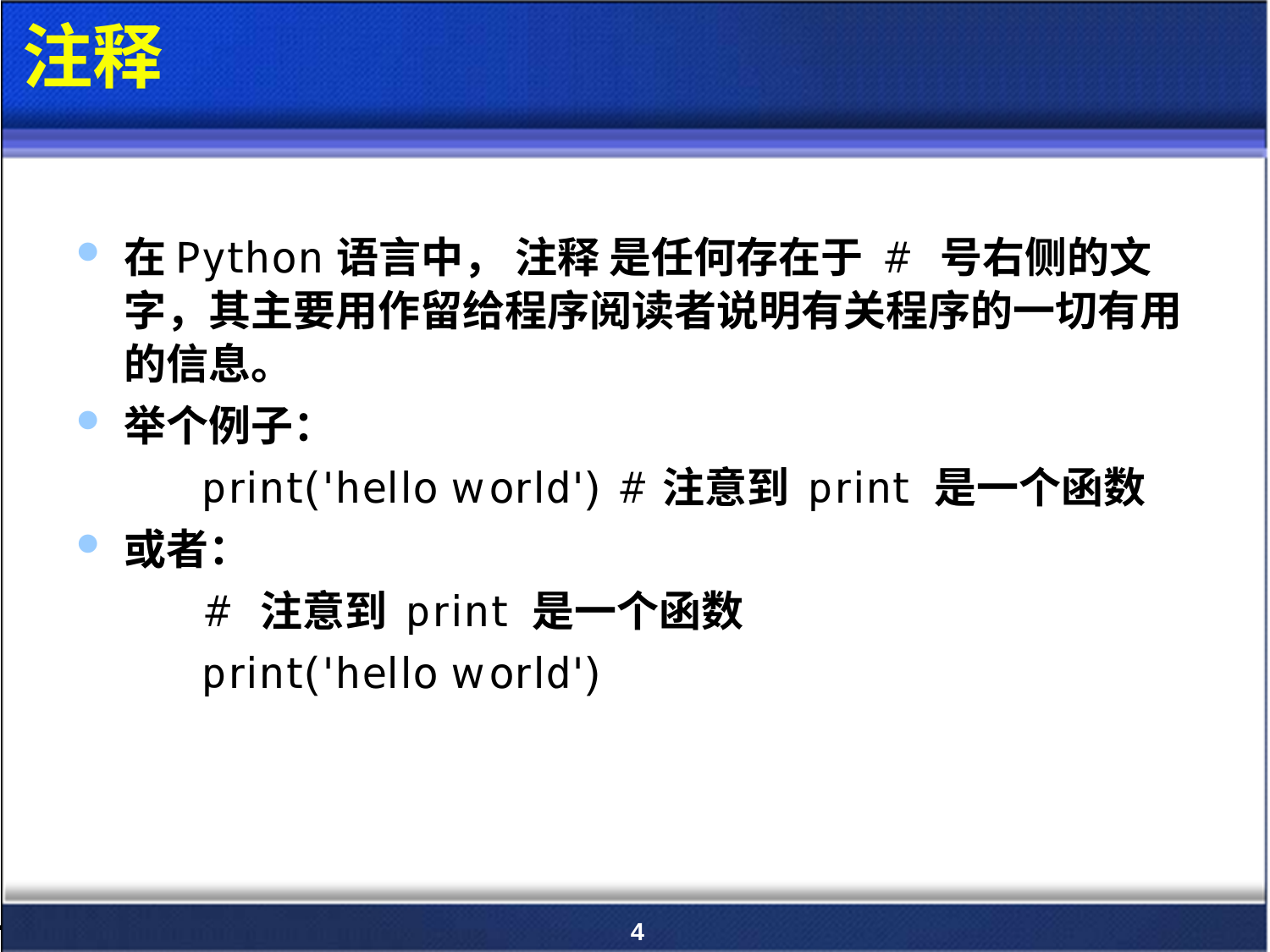

# 注释
在Python语言中， 注释 是任何存在于 # 号右侧的文字，其主要用作留给程序阅读者说明有关程序的一切有用的信息。
举个例子：
	print('hello world') #注意到 print 是一个函数
或者：
	# 注意到 print 是一个函数
	print('hello world')
4